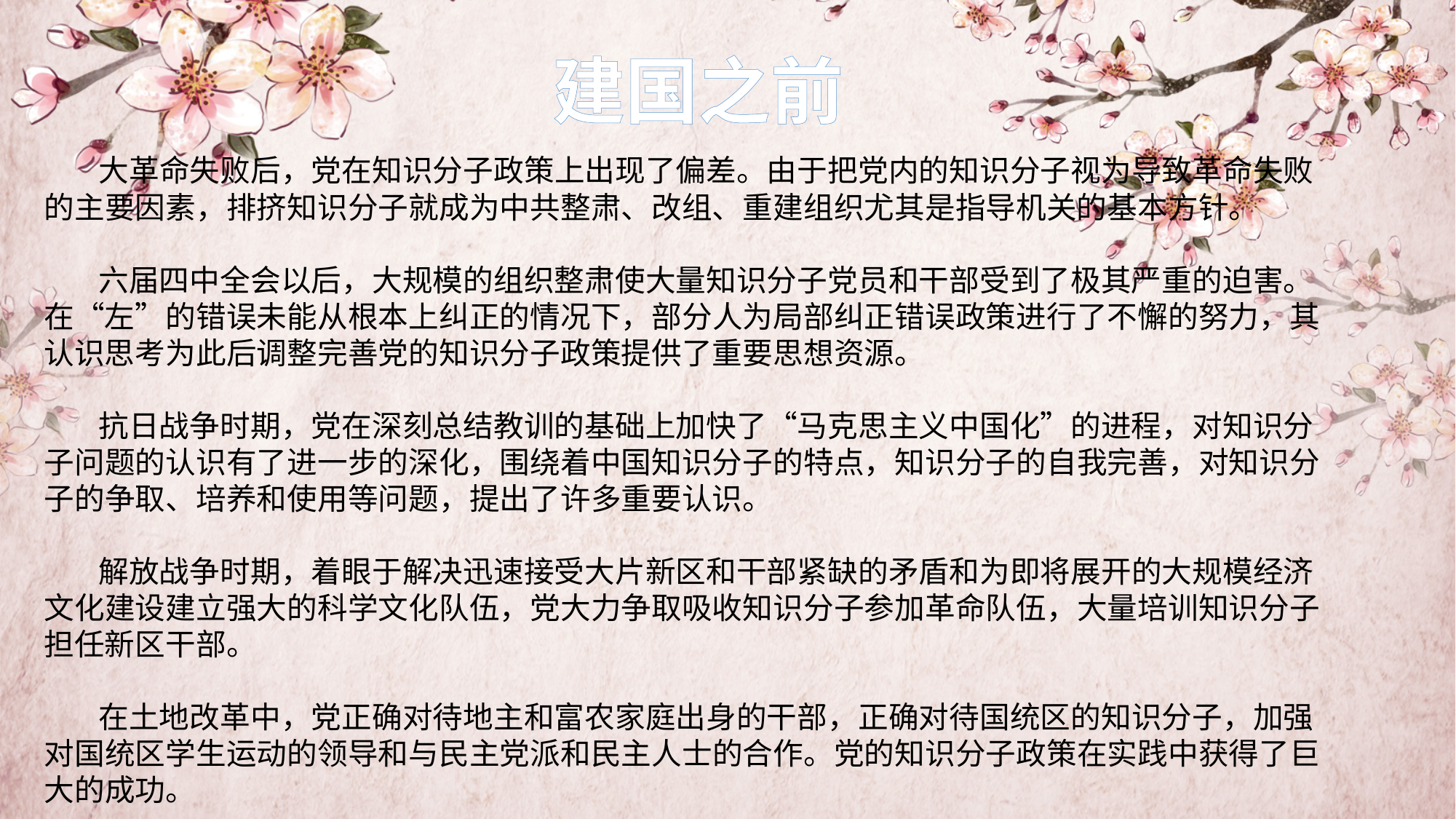

建国之前
大革命失败后，党在知识分子政策上出现了偏差。由于把党内的知识分子视为导致革命失败的主要因素，排挤知识分子就成为中共整肃、改组、重建组织尤其是指导机关的基本方针。

六届四中全会以后，大规模的组织整肃使大量知识分子党员和干部受到了极其严重的迫害。在“左”的错误未能从根本上纠正的情况下，部分人为局部纠正错误政策进行了不懈的努力，其认识思考为此后调整完善党的知识分子政策提供了重要思想资源。

抗日战争时期，党在深刻总结教训的基础上加快了“马克思主义中国化”的进程，对知识分子问题的认识有了进一步的深化，围绕着中国知识分子的特点，知识分子的自我完善，对知识分子的争取、培养和使用等问题，提出了许多重要认识。

解放战争时期，着眼于解决迅速接受大片新区和干部紧缺的矛盾和为即将展开的大规模经济文化建设建立强大的科学文化队伍，党大力争取吸收知识分子参加革命队伍，大量培训知识分子担任新区干部。

在土地改革中，党正确对待地主和富农家庭出身的干部，正确对待国统区的知识分子，加强对国统区学生运动的领导和与民主党派和民主人士的合作。党的知识分子政策在实践中获得了巨大的成功。